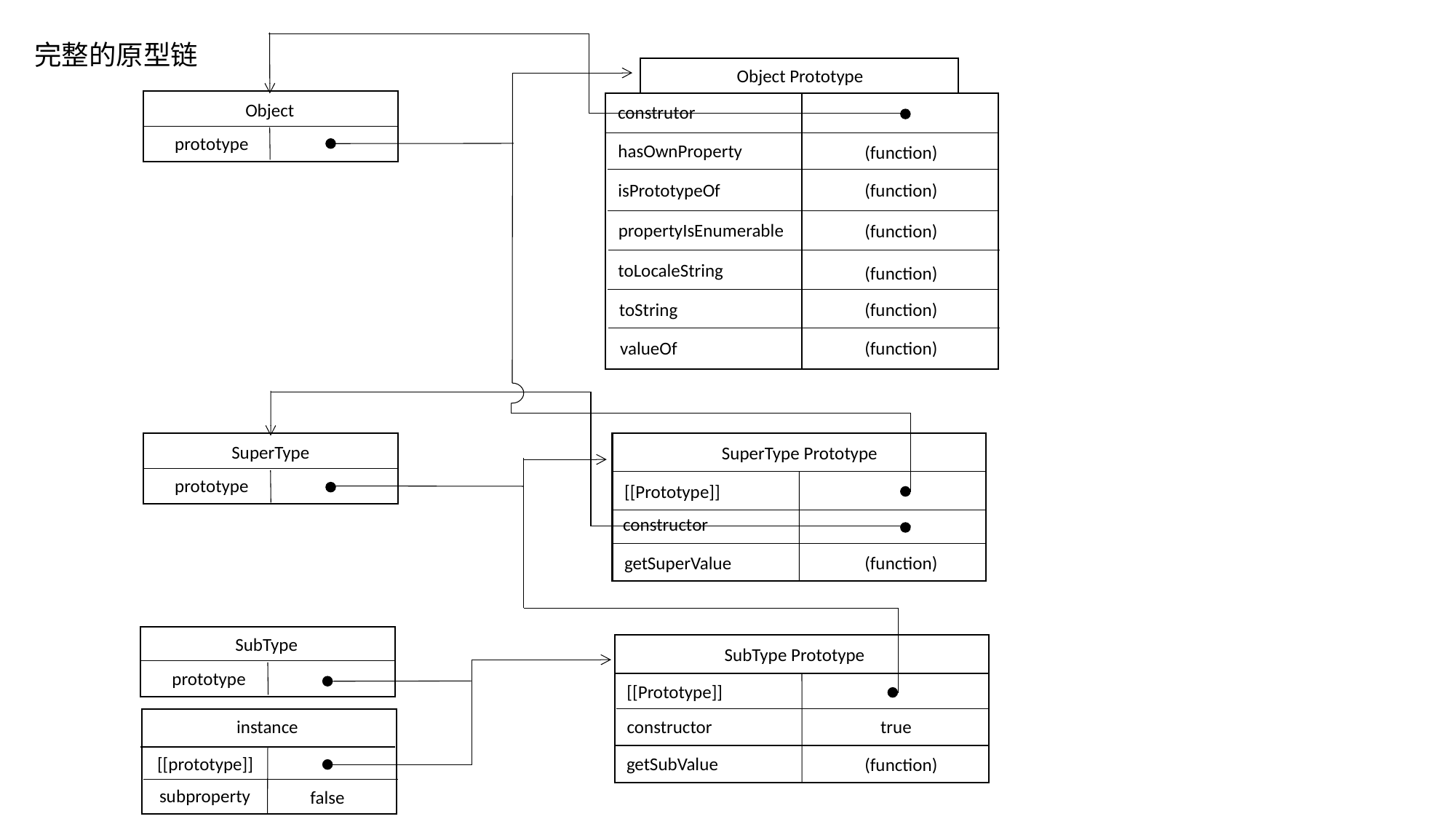

完整的原型链

Object Prototype

Object

construtor

prototype
hasOwnProperty
(function)

isPrototypeOf
(function)
propertyIsEnumerable
(function)
toLocaleString
(function)
toString
(function)
valueOf
(function)

SuperType
SuperType Prototype
prototype
[[Prototype]]

constructor

getSuperValue
(function)

SubType

SubType Prototype
prototype
[[Prototype]]

instance
constructor
true
[[prototype]]
getSubValue
(function)

subproperty
false